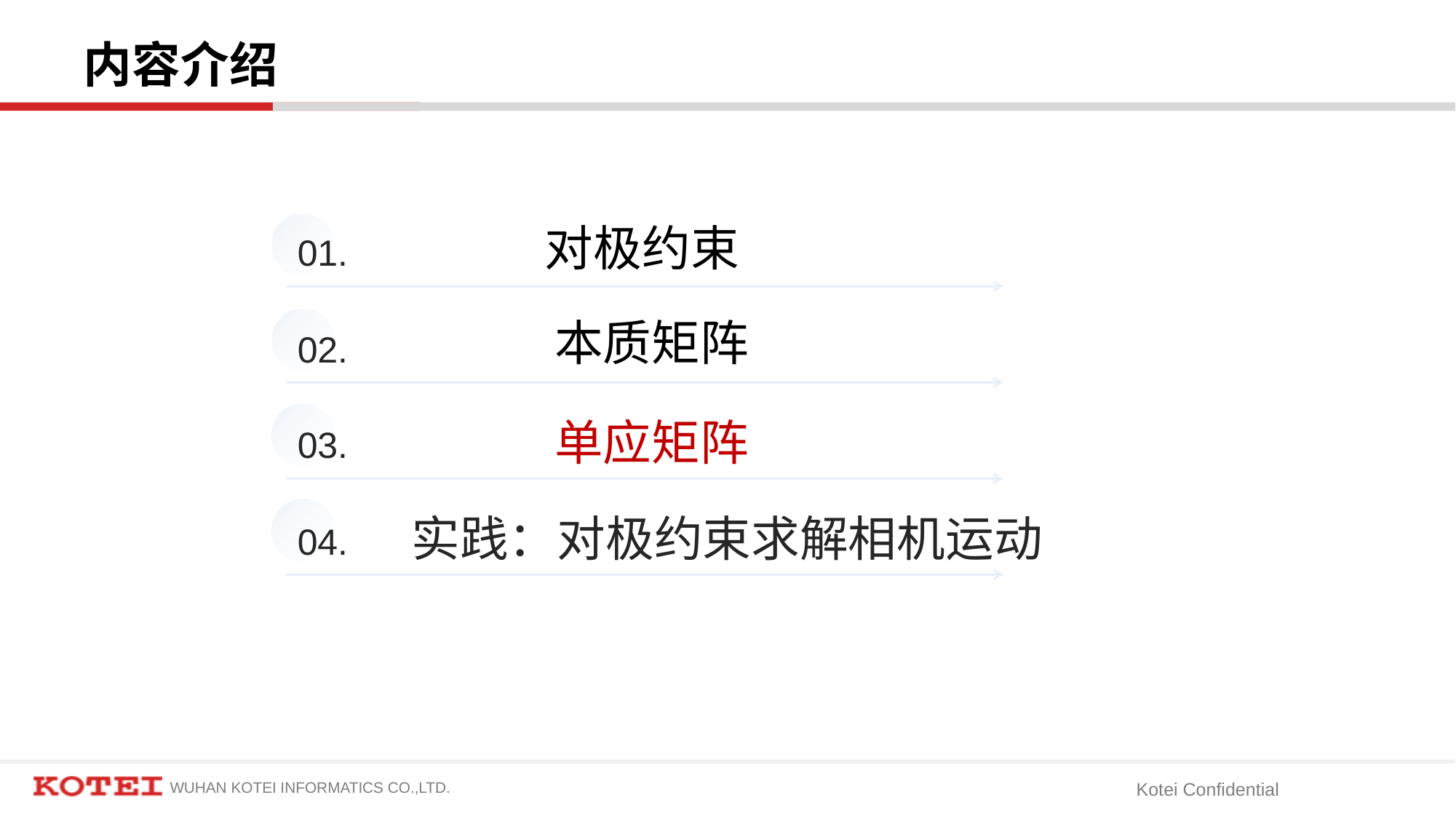

# 内容介绍
对极约束

01.
本质矩阵

02.

单应矩阵
03.

实践：对极约束求解相机运动
04.